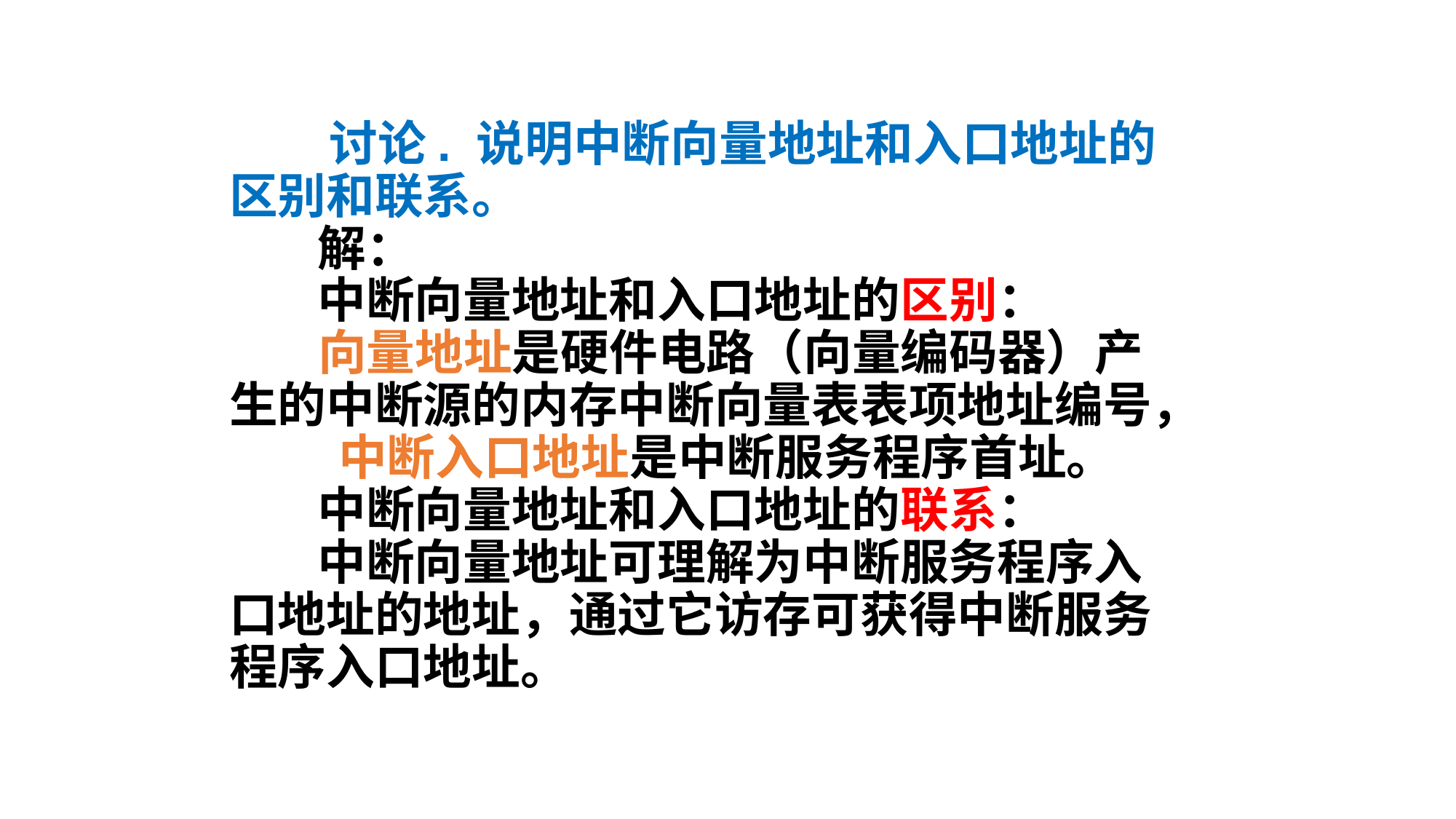

# 讨论. 说明中断向量地址和入口地址的区别和联系。 解： 中断向量地址和入口地址的区别： 向量地址是硬件电路（向量编码器）产生的中断源的内存中断向量表表项地址编号，	中断入口地址是中断服务程序首址。 中断向量地址和入口地址的联系： 中断向量地址可理解为中断服务程序入口地址的地址，通过它访存可获得中断服务程序入口地址。